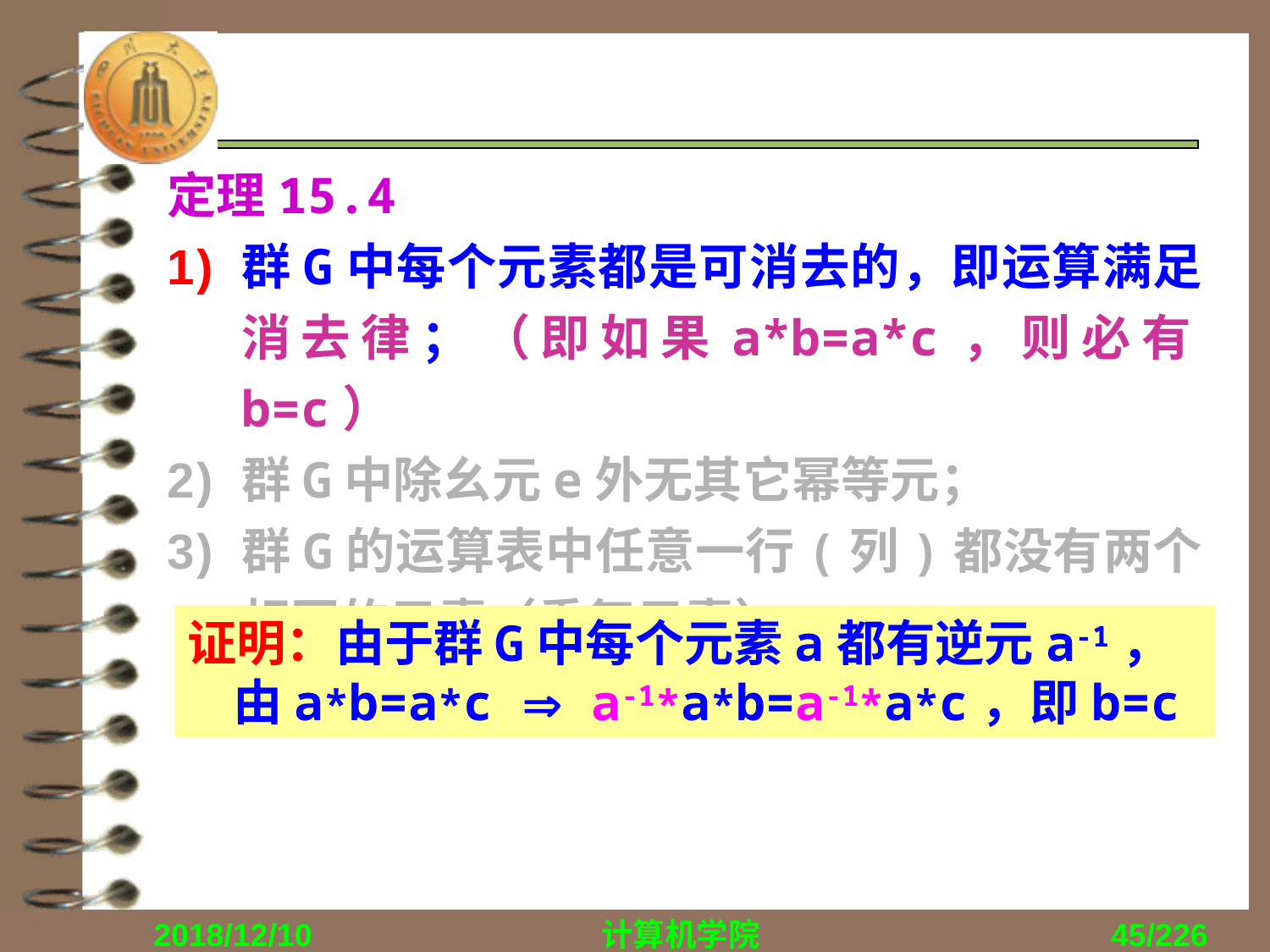

#
定理15.4
群G中每个元素都是可消去的，即运算满足消去律；（即如果a*b=a*c，则必有b=c）
群G中除幺元e外无其它幂等元；
群G的运算表中任意一行(列)都没有两个相同的元素（重复元素）；
证明：由于群G中每个元素a都有逆元a-1，
   由a*b=a*c ⇒ a-1*a*b=a-1*a*c，即b=c
2018/12/10
计算机学院
45/226